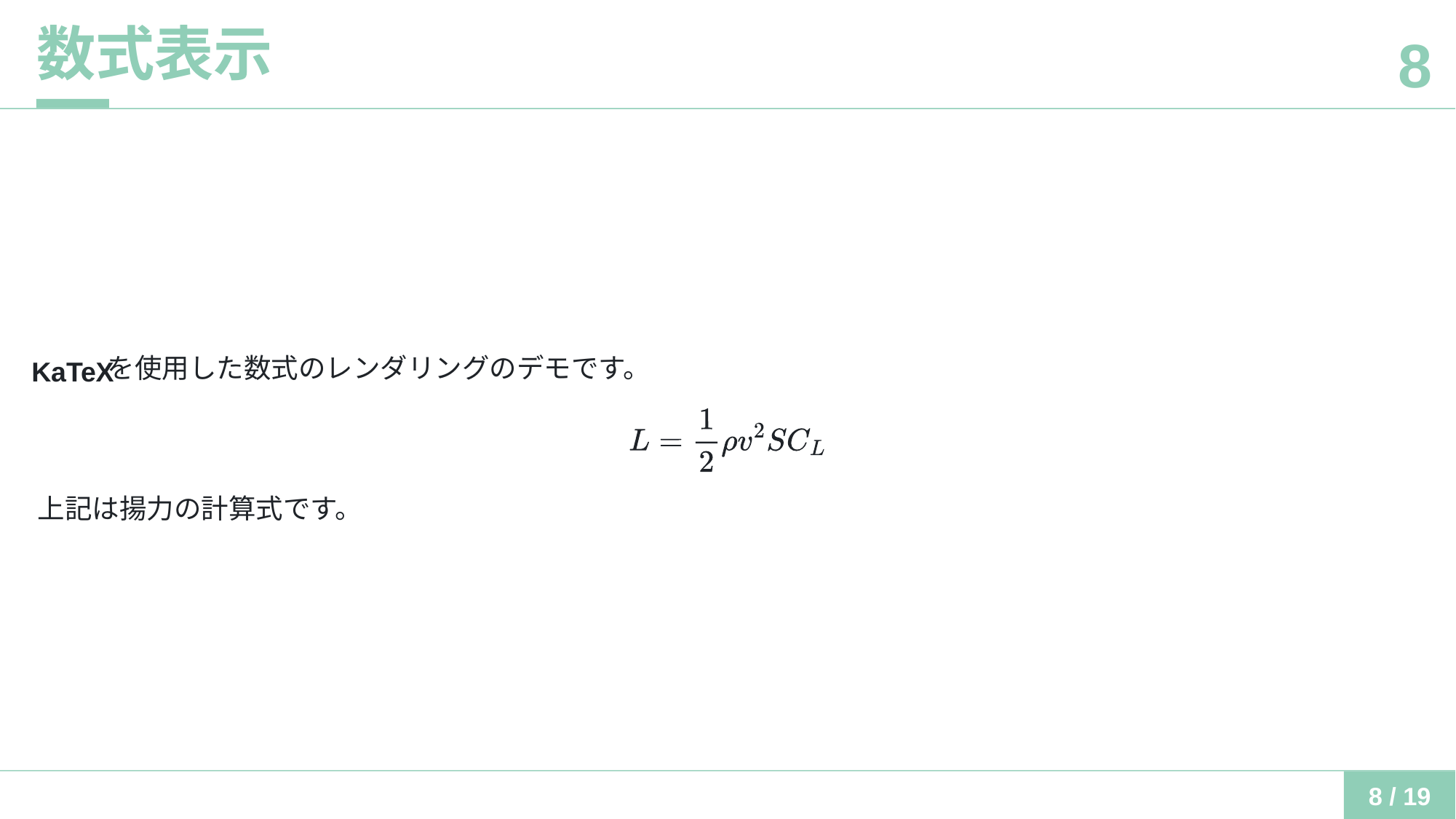

数式表⽰
8

を使⽤した数式のレンダリングのデモです。
KaTeX

上記は揚⼒の計算式です。

8 / 19